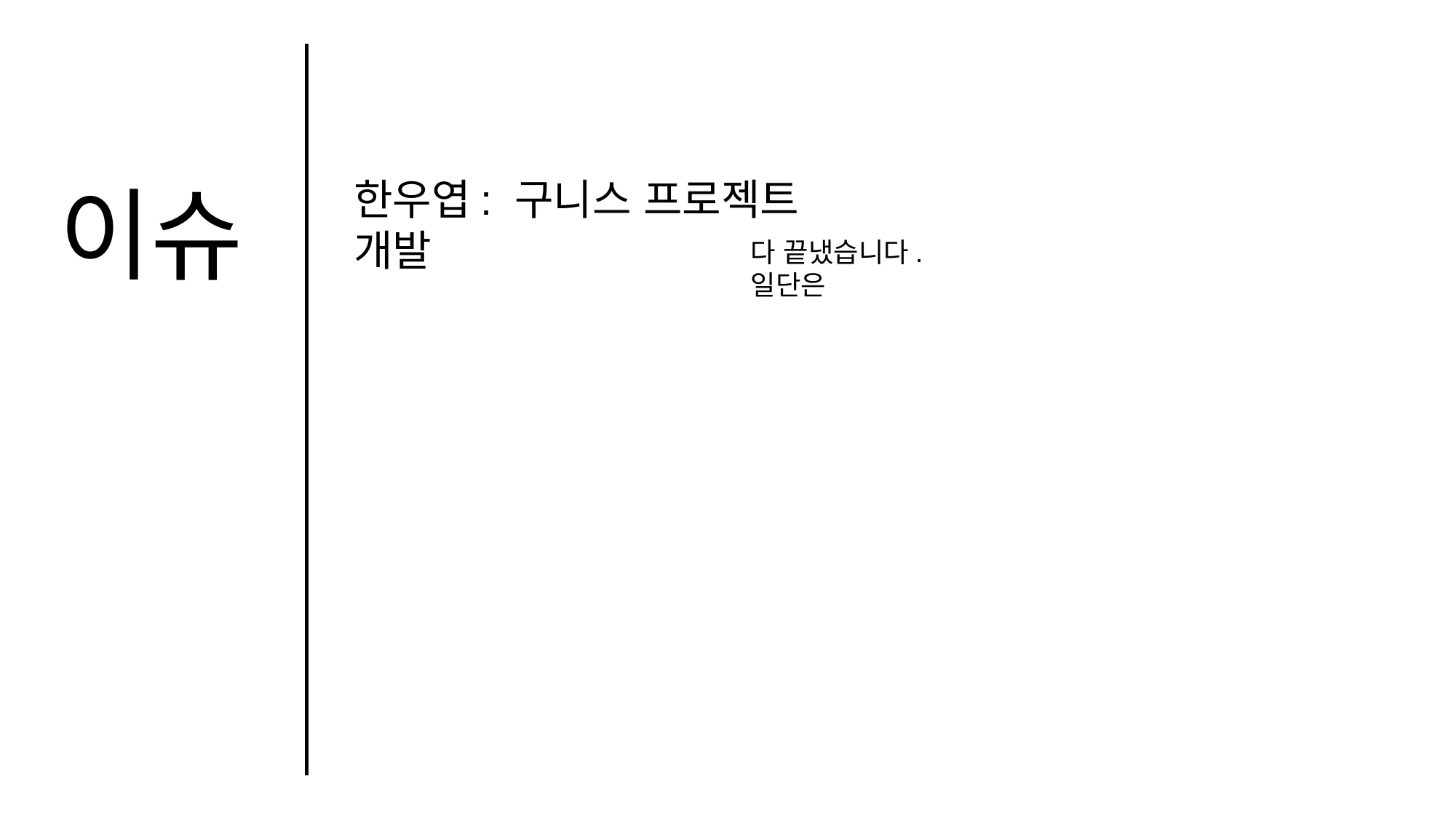

이슈
한우엽: 구니스 프로젝트 개발
다 끝냈습니다. 일단은